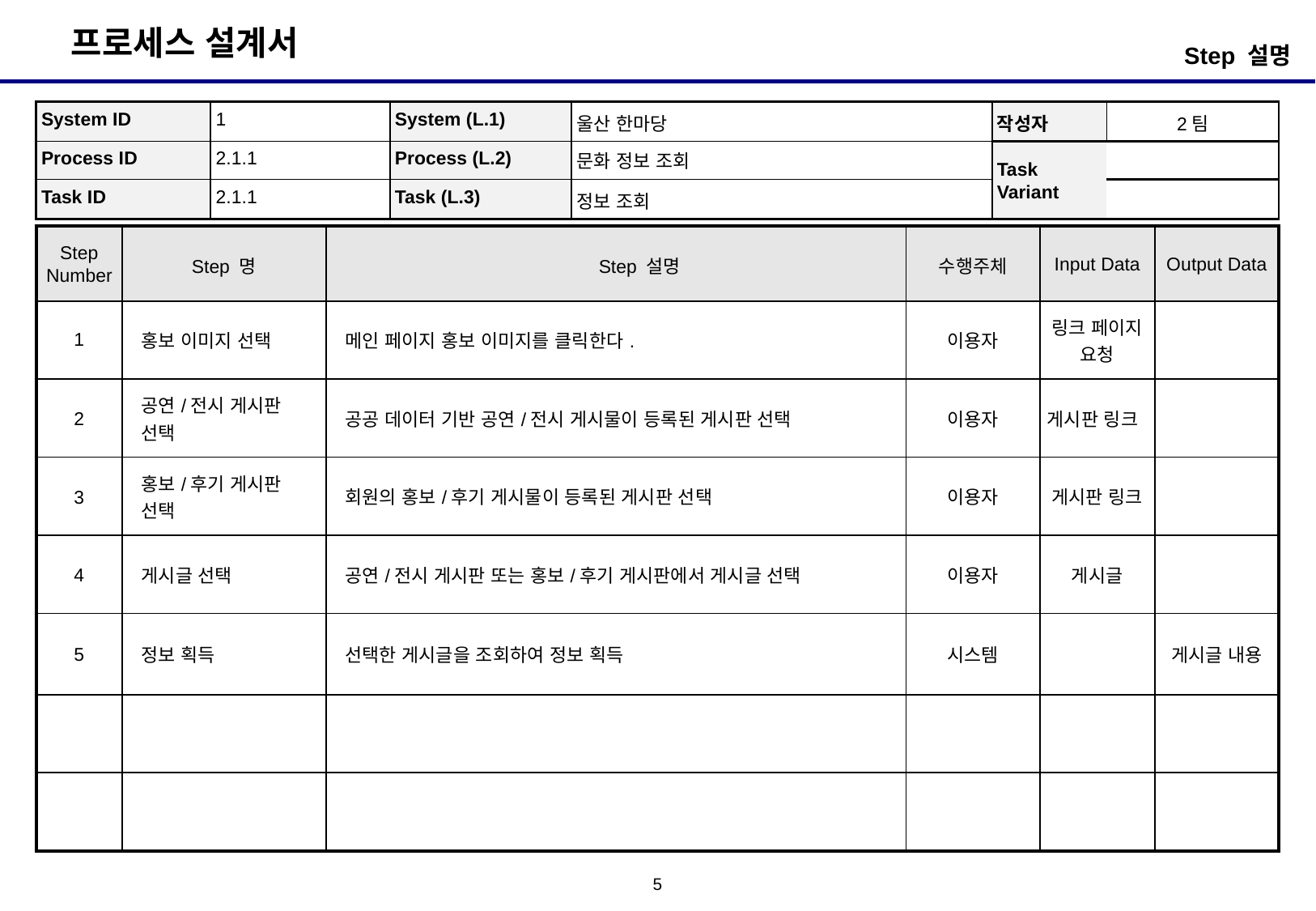

Step 설명
| System ID | 1 | System (L.1) | 울산 한마당 | 작성자 | 2팀 |
| --- | --- | --- | --- | --- | --- |
| Process ID | 2.1.1 | Process (L.2) | 문화 정보 조회 | Task Variant |  |
| Task ID | 2.1.1 | Task (L.3) | 정보 조회 |  |  |
| Step Number | Step 명 | Step 설명 | 수행주체 | Input Data | Output Data |
| --- | --- | --- | --- | --- | --- |
| 1 | 홍보 이미지 선택 | 메인 페이지 홍보 이미지를 클릭한다. | 이용자 | 링크 페이지 요청 |  |
| 2 | 공연/전시 게시판 선택 | 공공 데이터 기반 공연/전시 게시물이 등록된 게시판 선택 | 이용자 | 게시판 링크 |  |
| 3 | 홍보/후기 게시판 선택 | 회원의 홍보/후기 게시물이 등록된 게시판 선택 | 이용자 | 게시판 링크 |  |
| 4 | 게시글 선택 | 공연/전시 게시판 또는 홍보/후기 게시판에서 게시글 선택 | 이용자 | 게시글 |  |
| 5 | 정보 획득 | 선택한 게시글을 조회하여 정보 획득 | 시스템 |  | 게시글 내용 |
|  |  |  |  |  |  |
|  |  |  |  |  |  |